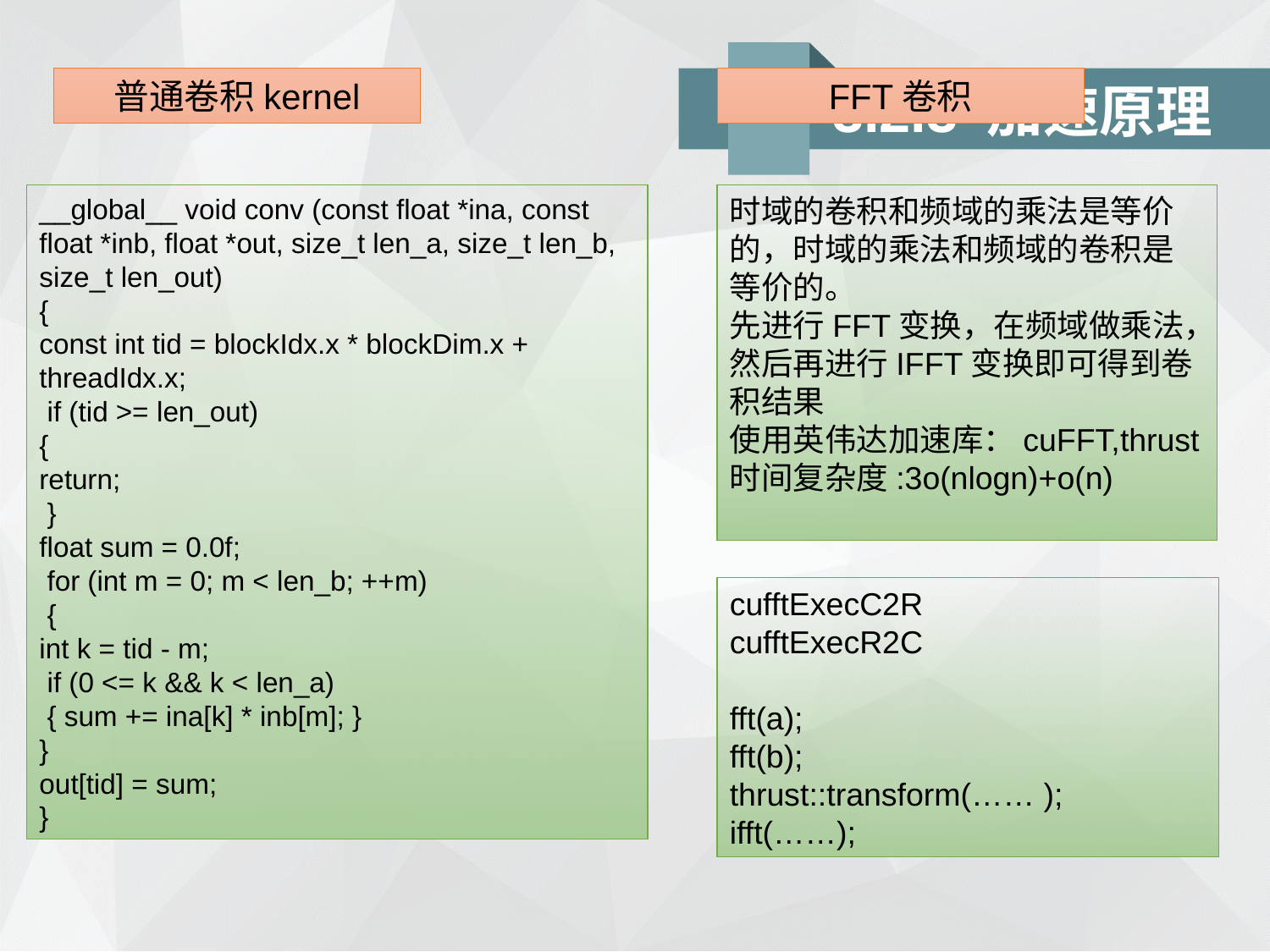

普通卷积kernel
FFT卷积
3.2.3 加速原理
__global__ void conv (const float *ina, const float *inb, float *out, size_t len_a, size_t len_b, size_t len_out)
{
const int tid = blockIdx.x * blockDim.x + threadIdx.x;
 if (tid >= len_out)
{
return;
 }
float sum = 0.0f;
 for (int m = 0; m < len_b; ++m)
 {
int k = tid - m;
 if (0 <= k && k < len_a)
 { sum += ina[k] * inb[m]; }
}
out[tid] = sum;
}
时域的卷积和频域的乘法是等价的，时域的乘法和频域的卷积是等价的。
先进行FFT变换，在频域做乘法，然后再进行IFFT变换即可得到卷积结果
使用英伟达加速库：cuFFT,thrust
时间复杂度:3o(nlogn)+o(n)

cufftExecC2R
cufftExecR2C

fft(a);
fft(b);
thrust::transform(…… );
ifft(……);